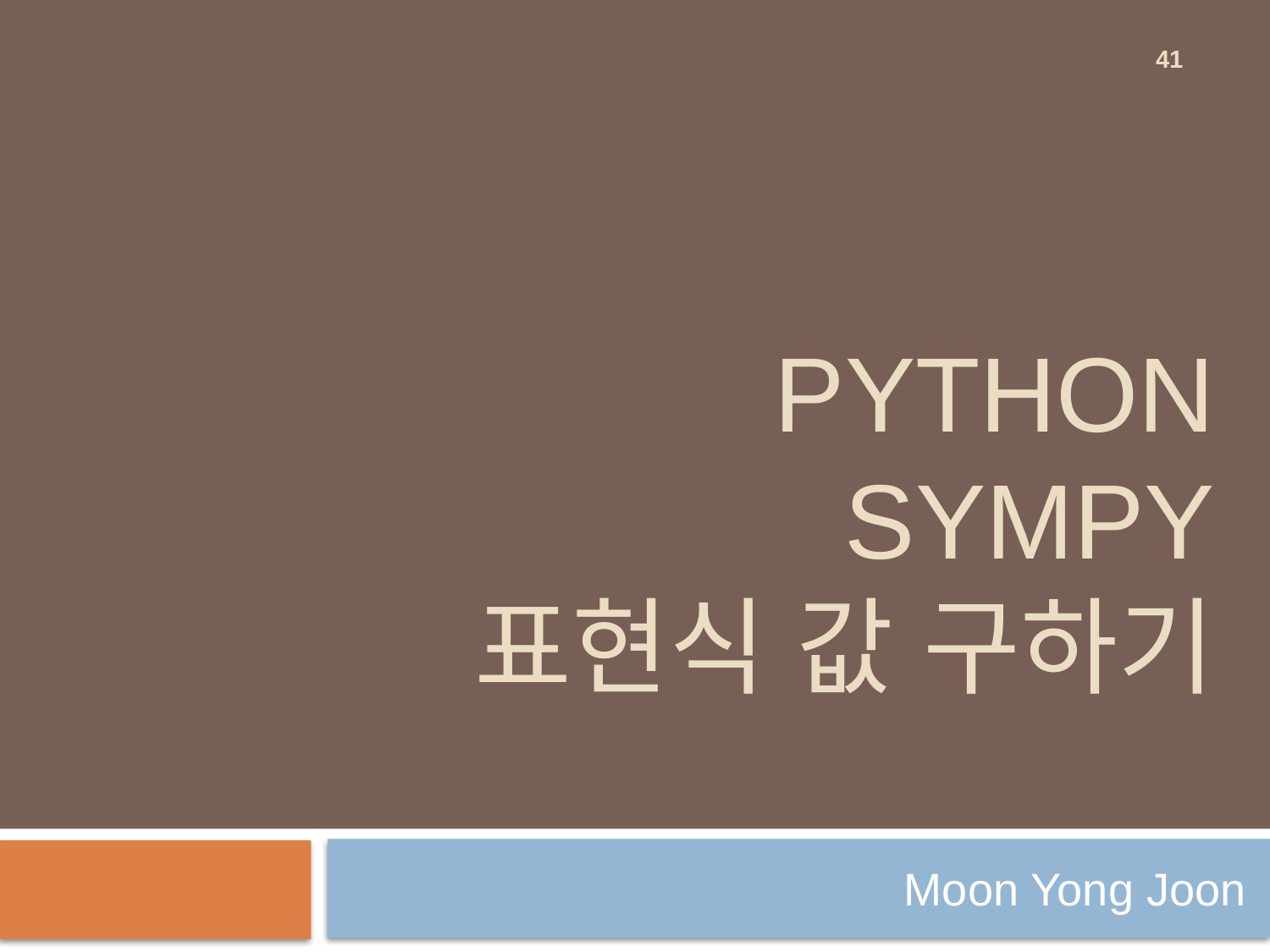

41
# Python sympy 표현식 값 구하기
Moon Yong Joon